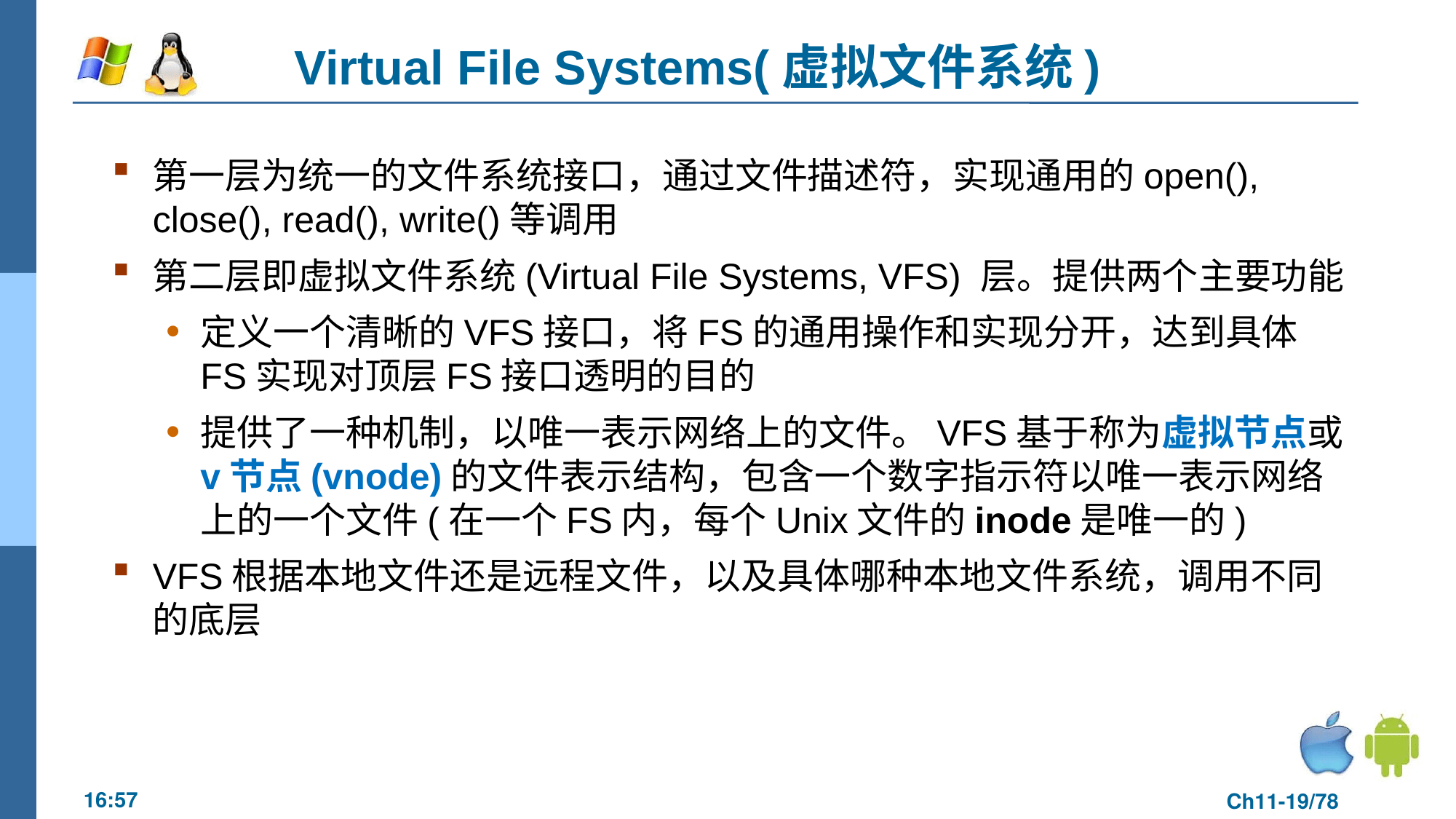

Virtual File Systems(虚拟文件系统)
第一层为统一的文件系统接口，通过文件描述符，实现通用的open(), close(), read(), write()等调用
第二层即虚拟文件系统(Virtual File Systems, VFS) 层。提供两个主要功能
定义一个清晰的VFS接口，将FS的通用操作和实现分开，达到具体FS实现对顶层FS接口透明的目的
提供了一种机制，以唯一表示网络上的文件。VFS基于称为虚拟节点或v节点(vnode)的文件表示结构，包含一个数字指示符以唯一表示网络上的一个文件(在一个FS内，每个Unix文件的inode是唯一的)
VFS根据本地文件还是远程文件，以及具体哪种本地文件系统，调用不同的底层